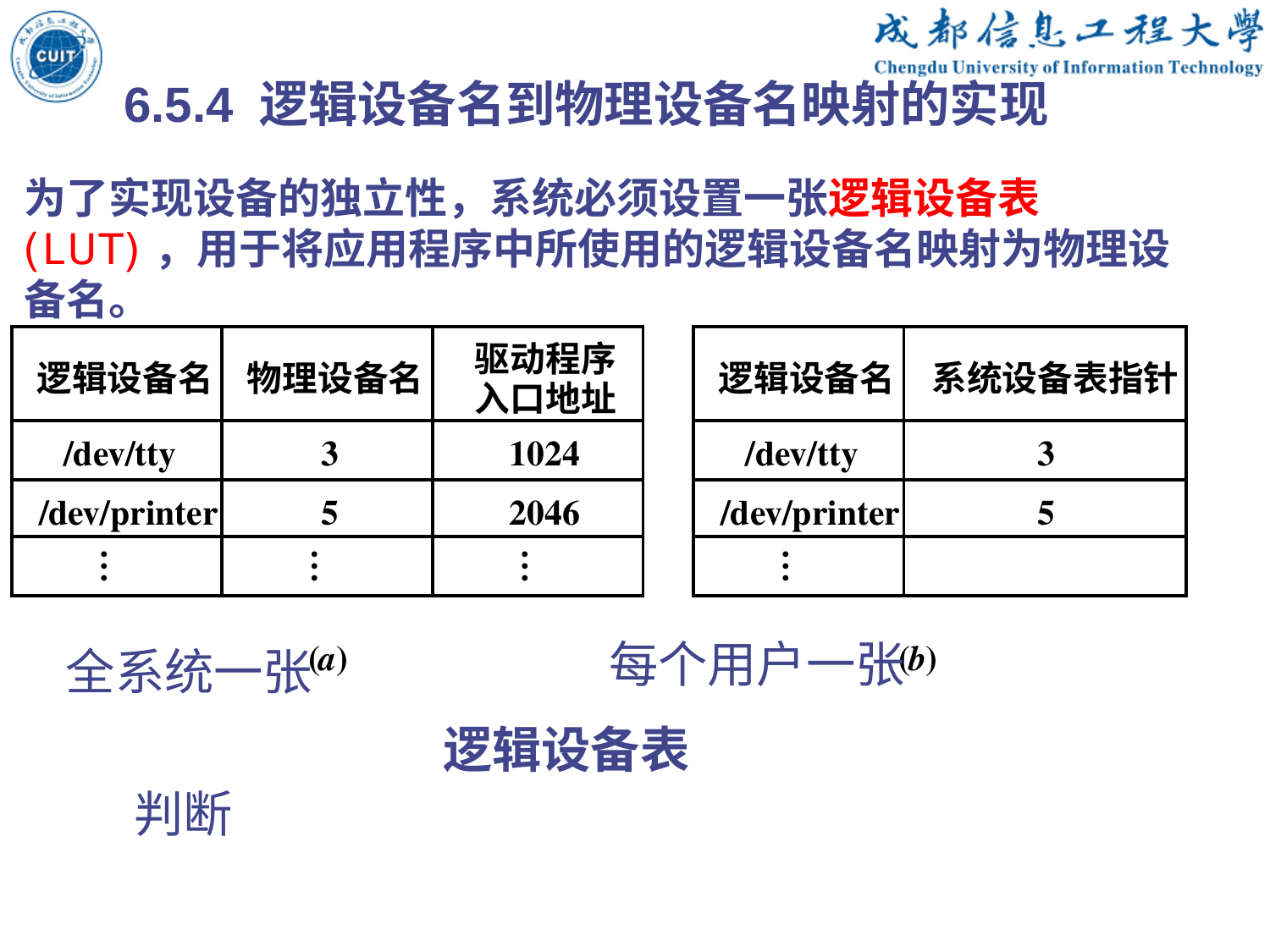

6.5.4 逻辑设备名到物理设备名映射的实现
为了实现设备的独立性，系统必须设置一张逻辑设备表(LUT)，用于将应用程序中所使用的逻辑设备名映射为物理设备名。

驱动程序
逻辑设备名
物理设备名
逻辑设备名
系统设备表指针
入口地址

/dev/tty
3
1024
/dev/tty
3

/dev/printer
5
2046
/dev/printer
5

…
…
…
…
(
a
)
(
b
)
每个用户一张
全系统一张
逻辑设备表
判断